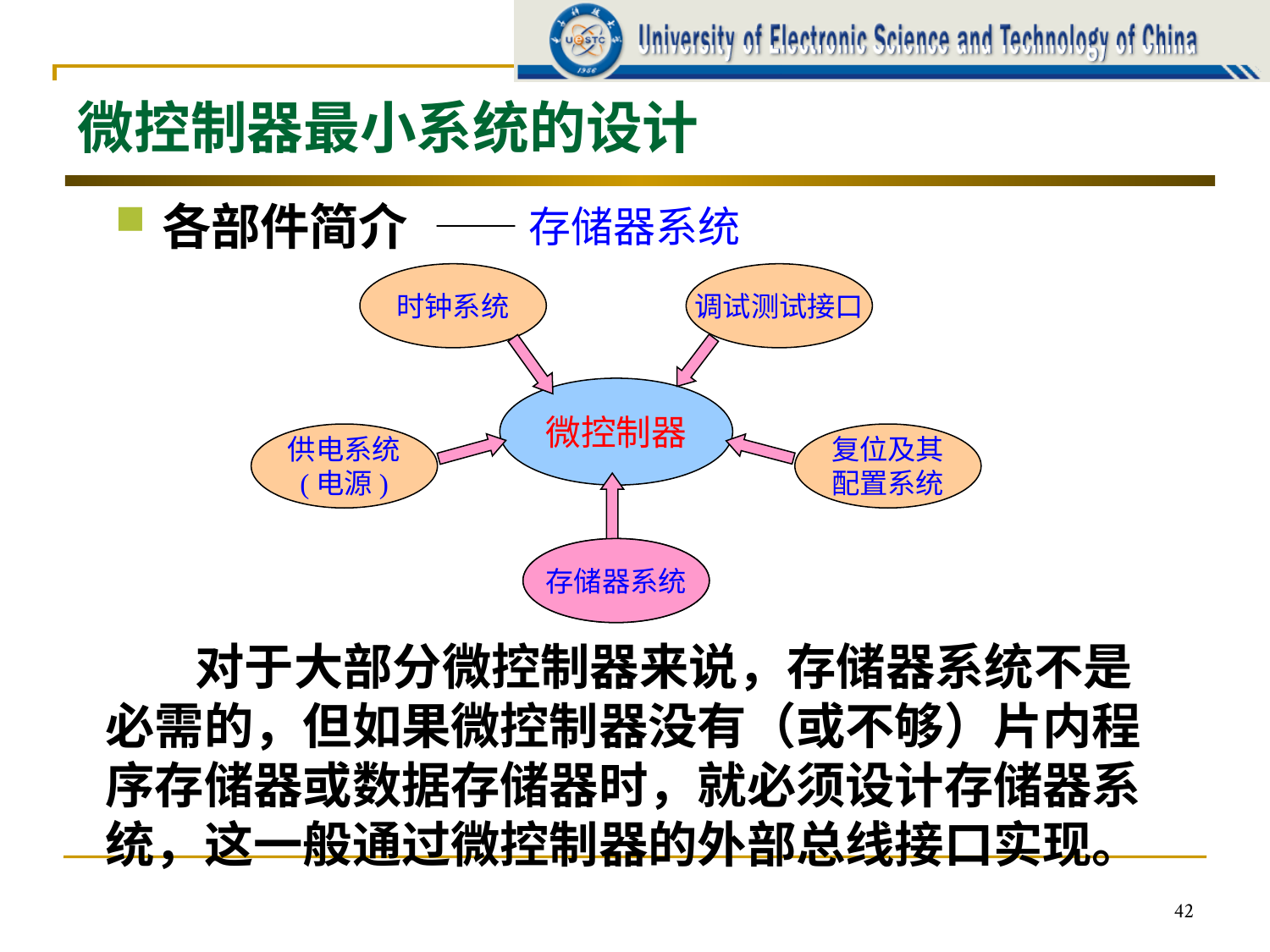

# 微控制器最小系统的设计
各部件简介
——存储器系统
时钟系统
调试测试接口

微控制器
供电系统
(电源)
复位及其
配置系统

存储器系统
存储器系统
        对于大部分微控制器来说，存储器系统不是必需的，但如果微控制器没有（或不够）片内程序存储器或数据存储器时，就必须设计存储器系统，这一般通过微控制器的外部总线接口实现。
42